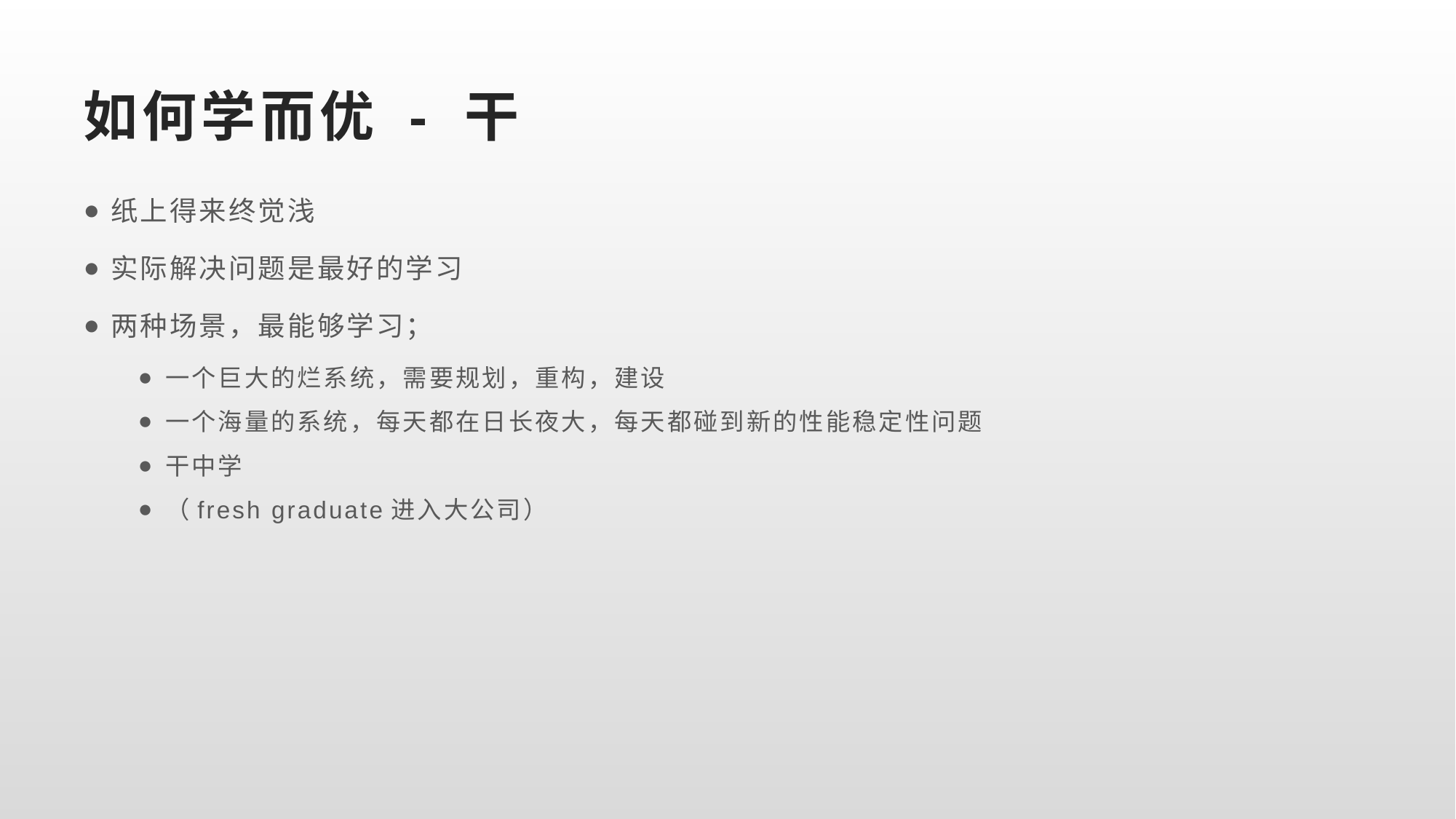

# 如何学而优 - 干
纸上得来终觉浅
实际解决问题是最好的学习
两种场景，最能够学习；
一个巨大的烂系统，需要规划，重构，建设
一个海量的系统，每天都在日长夜大，每天都碰到新的性能稳定性问题
干中学
（fresh graduate进入大公司）